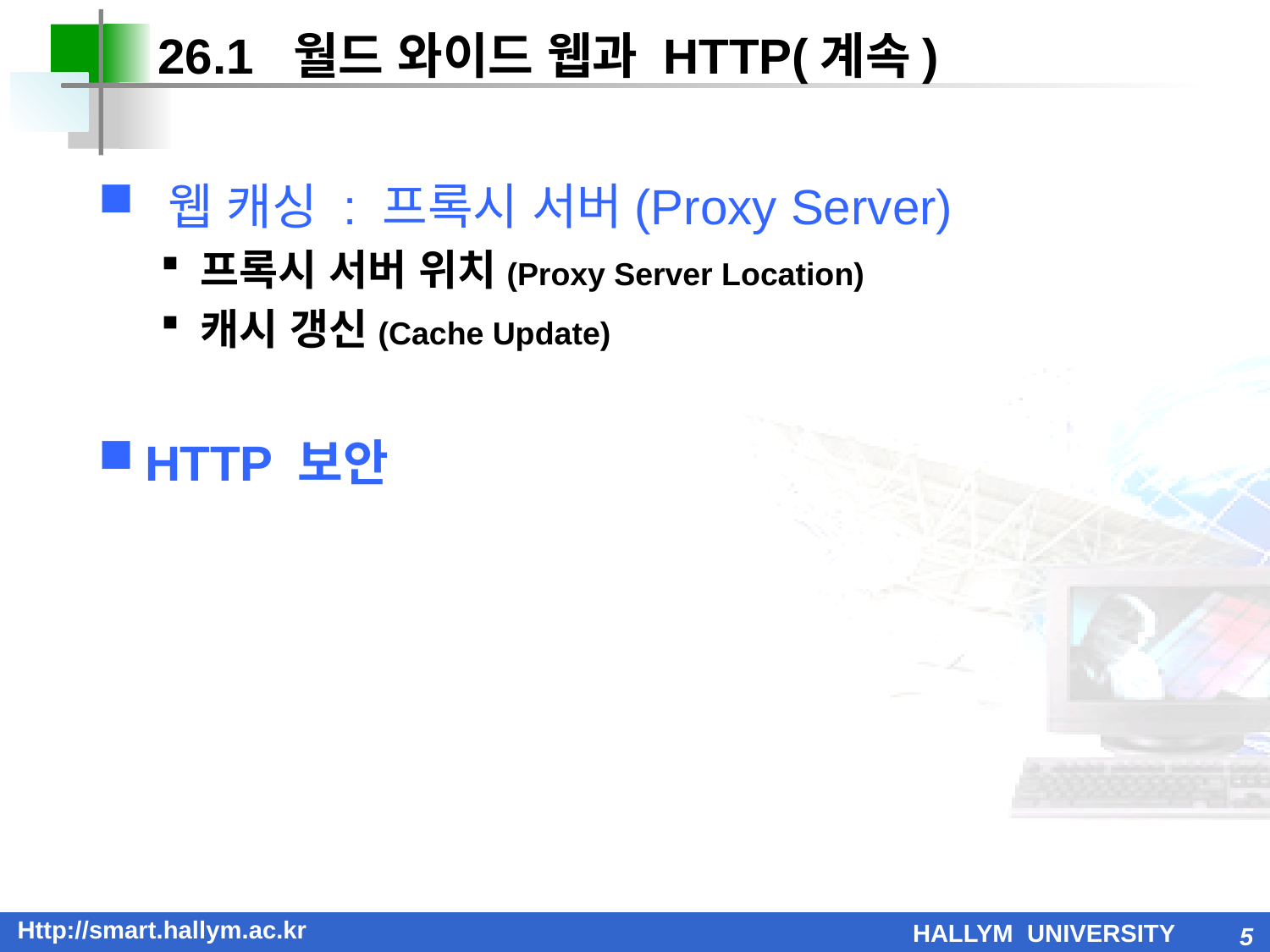

26.1  월드 와이드 웹과 HTTP(계속)

 웹 캐싱 : 프록시 서버(Proxy Server)
프록시 서버 위치(Proxy Server Location)
캐시 갱신(Cache Update)

HTTP 보안

5